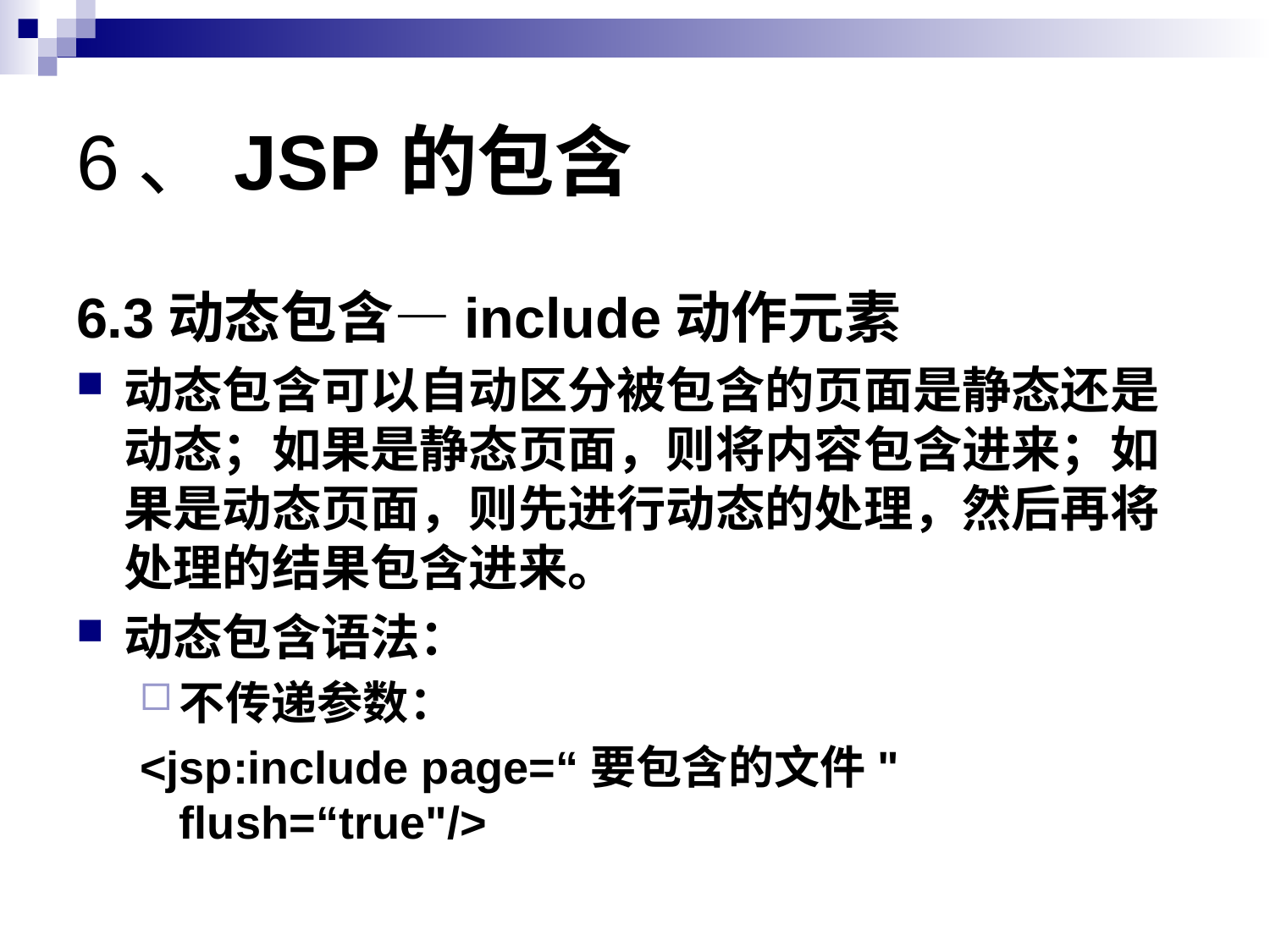

# 6、JSP的包含
6.3动态包含—include动作元素
动态包含可以自动区分被包含的页面是静态还是动态；如果是静态页面，则将内容包含进来；如果是动态页面，则先进行动态的处理，然后再将处理的结果包含进来。
动态包含语法：
不传递参数：
<jsp:include page=“要包含的文件"  flush=“true"/>
35